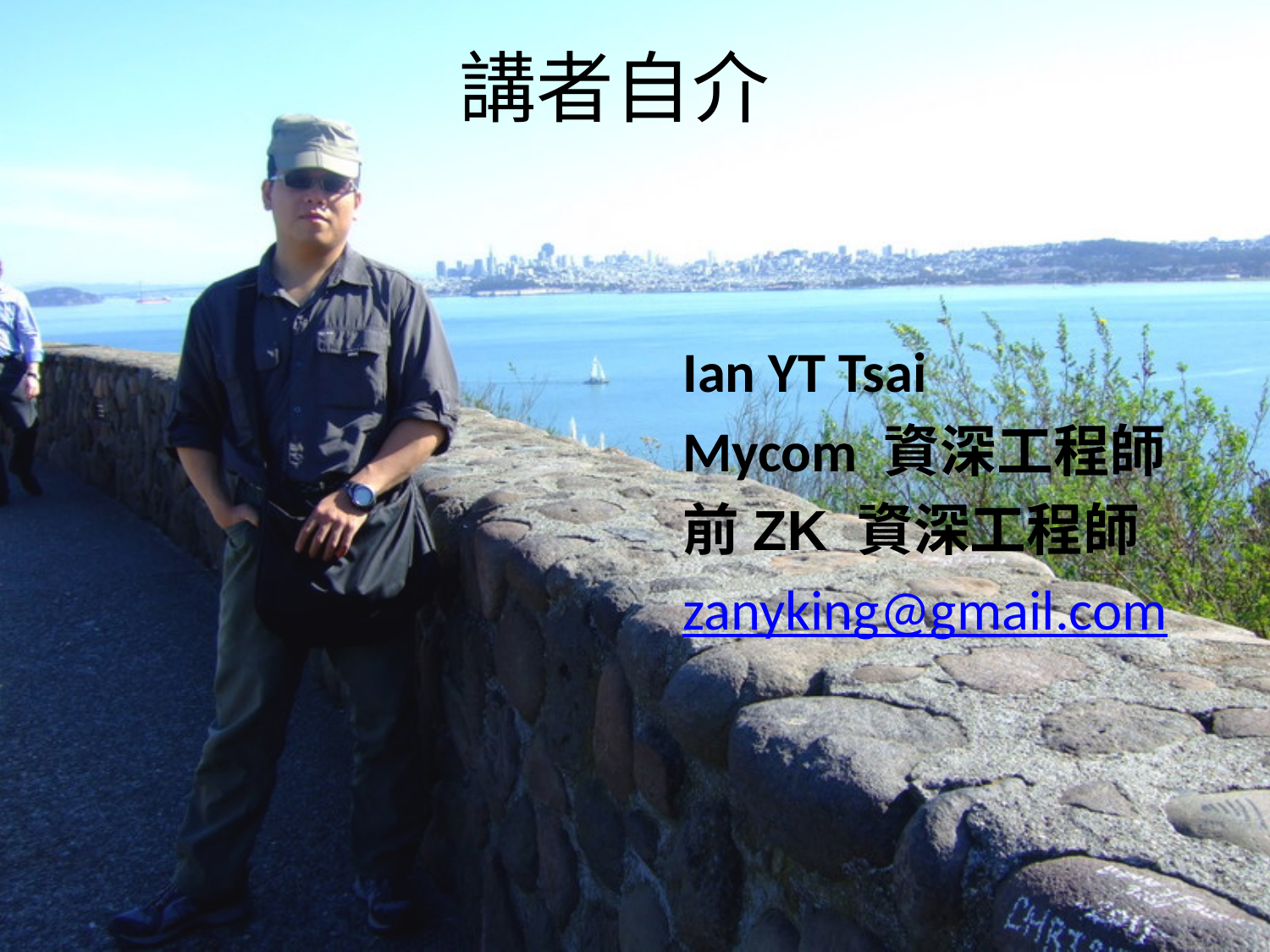

# 講者自介
Ian YT Tsai
Mycom 資深工程師
前ZK 資深工程師
zanyking@gmail.com